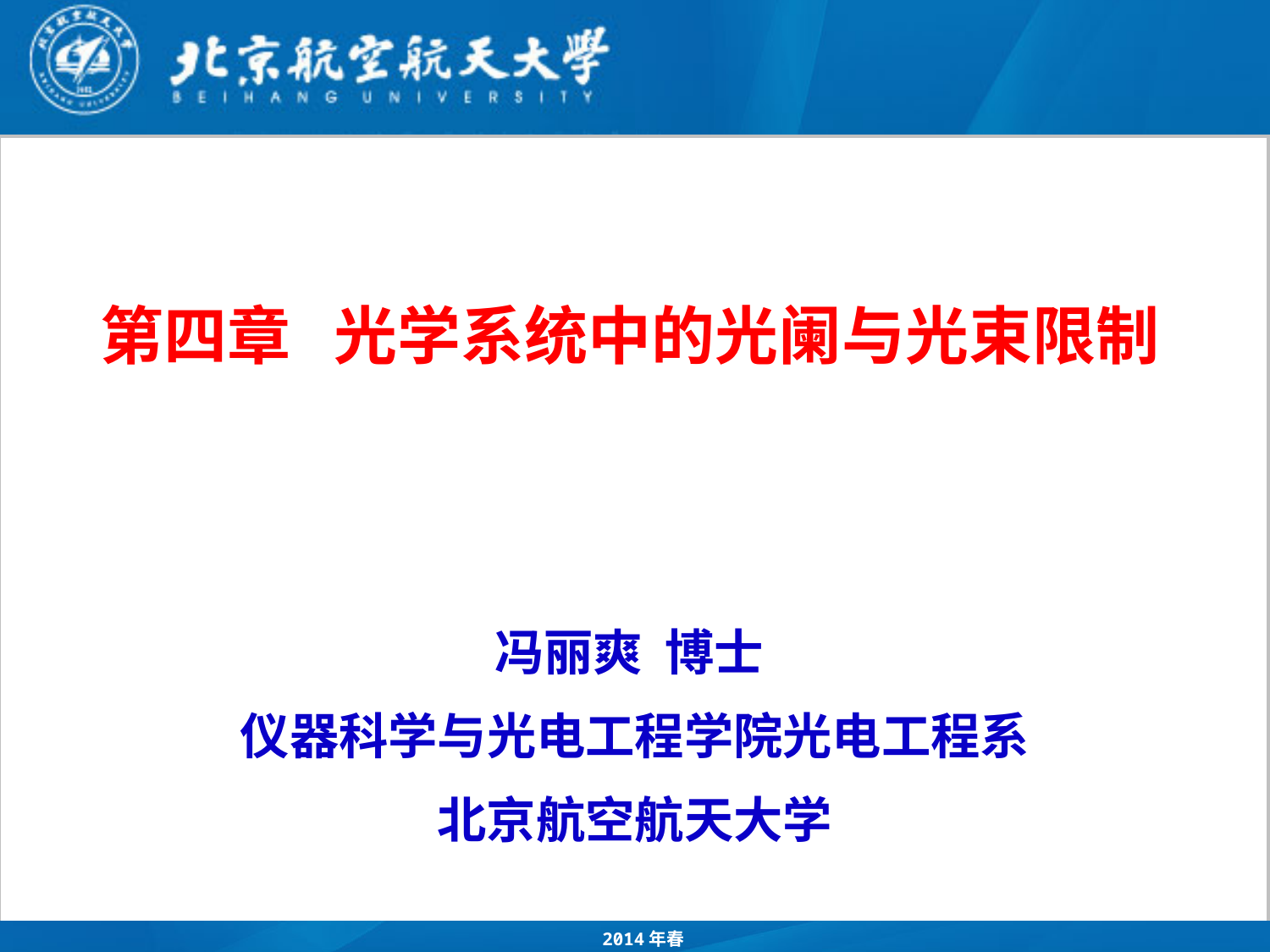

第四章   光学系统中的光阑与光束限制

冯丽爽  博士
仪器科学与光电工程学院光电工程系
北京航空航天大学

2014年春